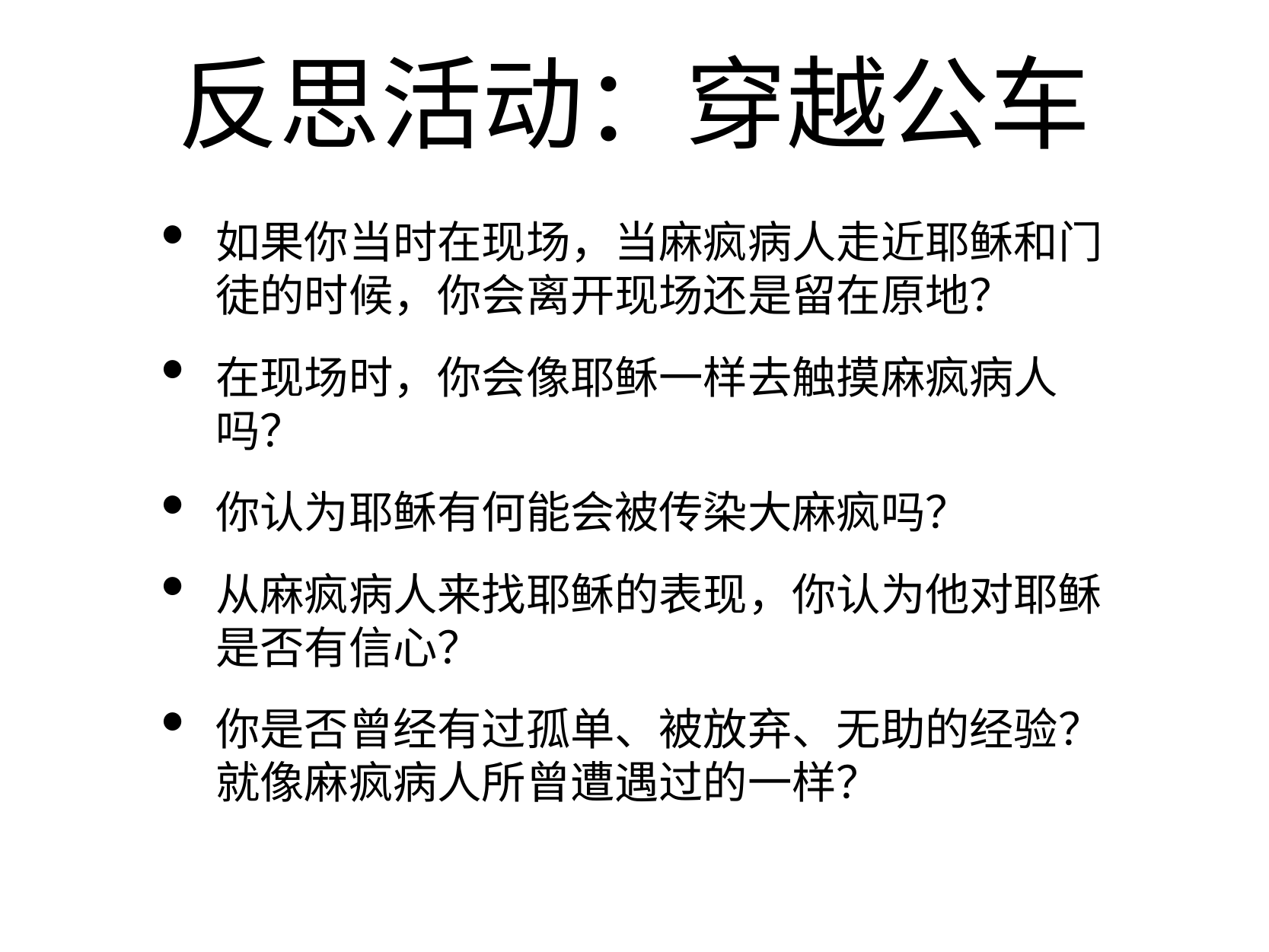

# 反思活动：穿越公车
如果你当时在现场，当麻疯病人走近耶稣和门徒的时候，你会离开现场还是留在原地？
在现场时，你会像耶稣一样去触摸麻疯病人吗？
你认为耶稣有何能会被传染大麻疯吗？
从麻疯病人来找耶稣的表现，你认为他对耶稣是否有信心？
你是否曾经有过孤单、被放弃、无助的经验？就像麻疯病人所曾遭遇过的一样？